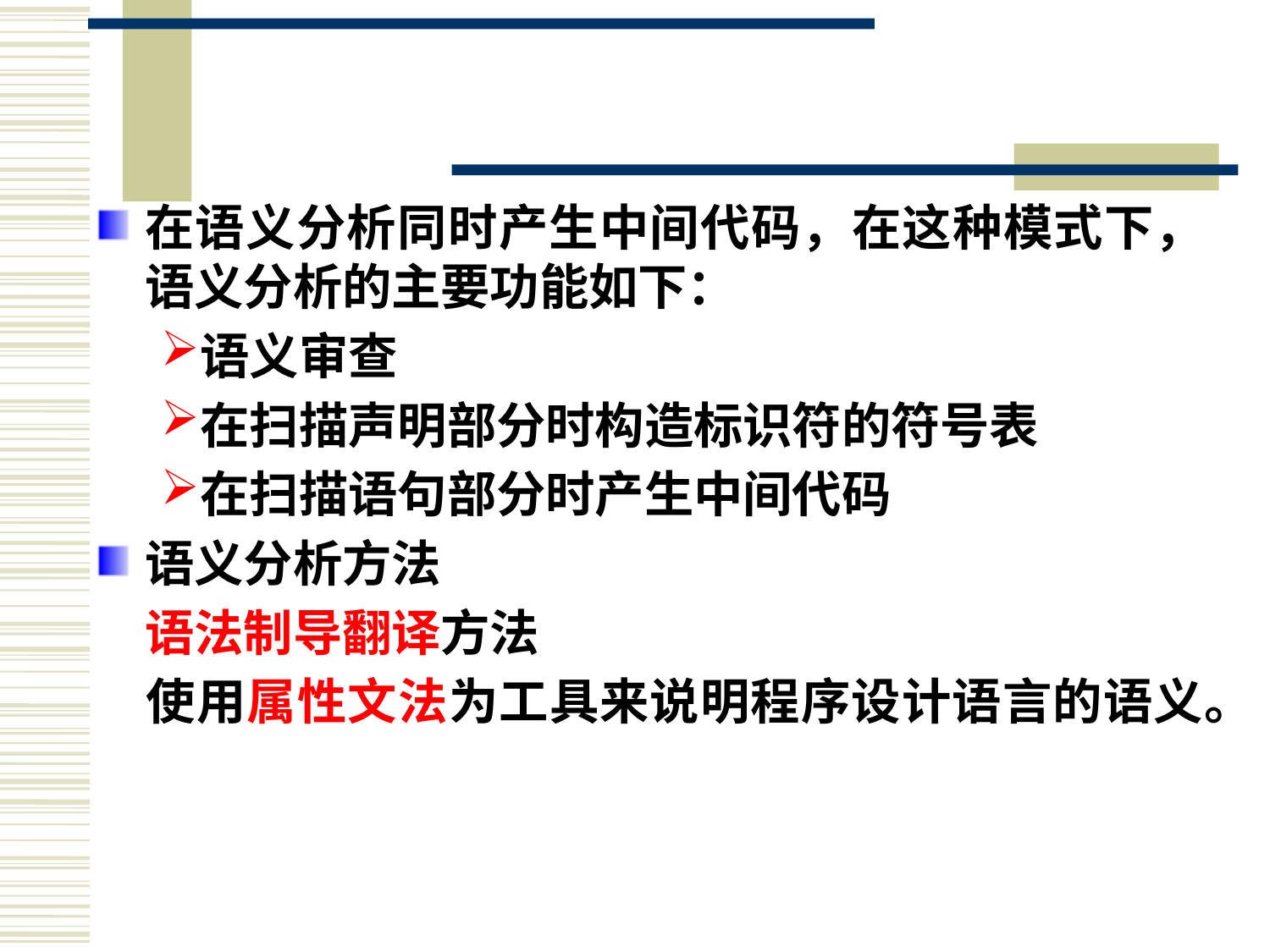

#
在语义分析同时产生中间代码，在这种模式下，语义分析的主要功能如下：
语义审查
在扫描声明部分时构造标识符的符号表
在扫描语句部分时产生中间代码
语义分析方法
	语法制导翻译方法
	使用属性文法为工具来说明程序设计语言的语义。